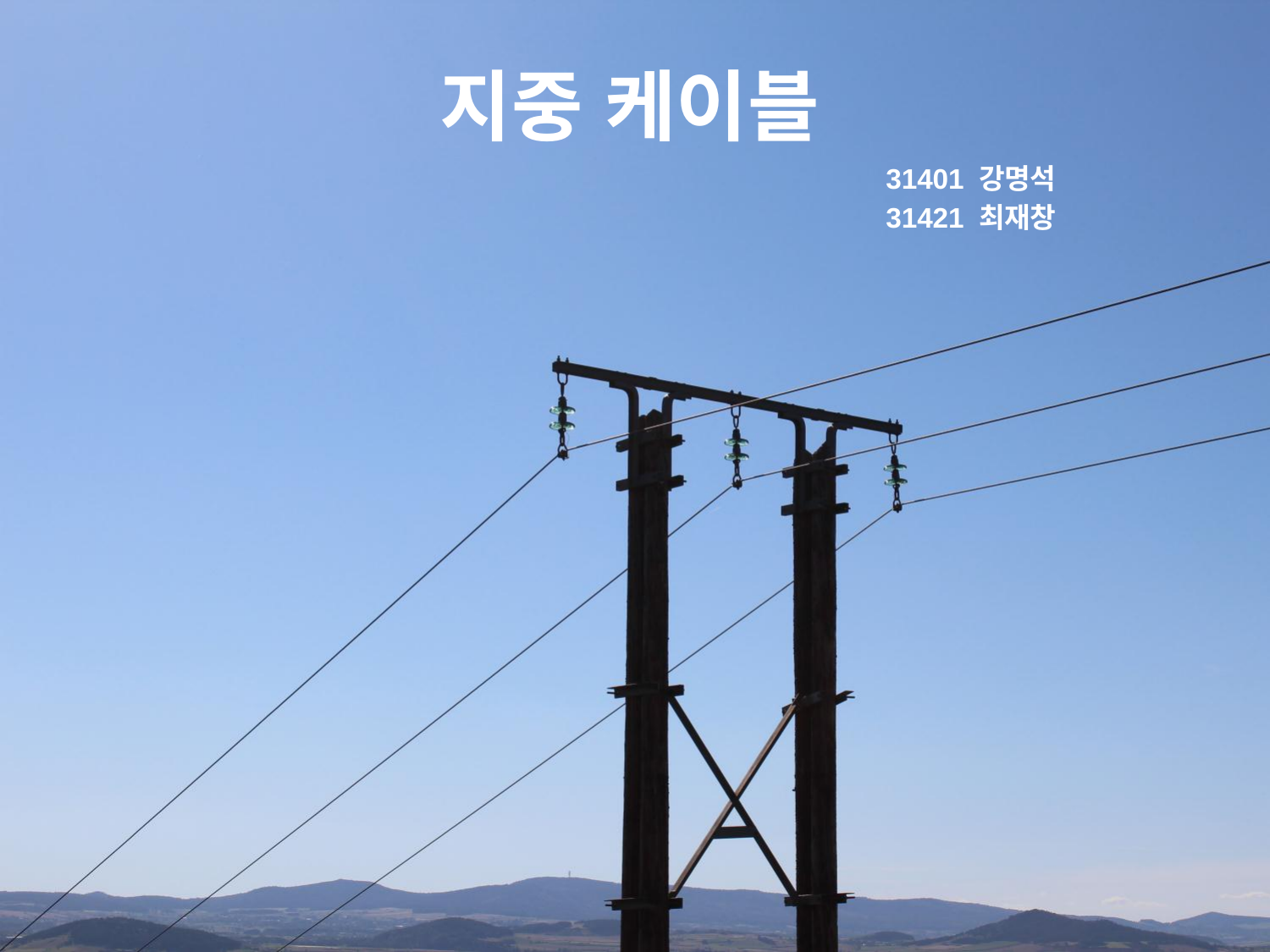

# 지중 케이블
31401 강명석
31421 최재창